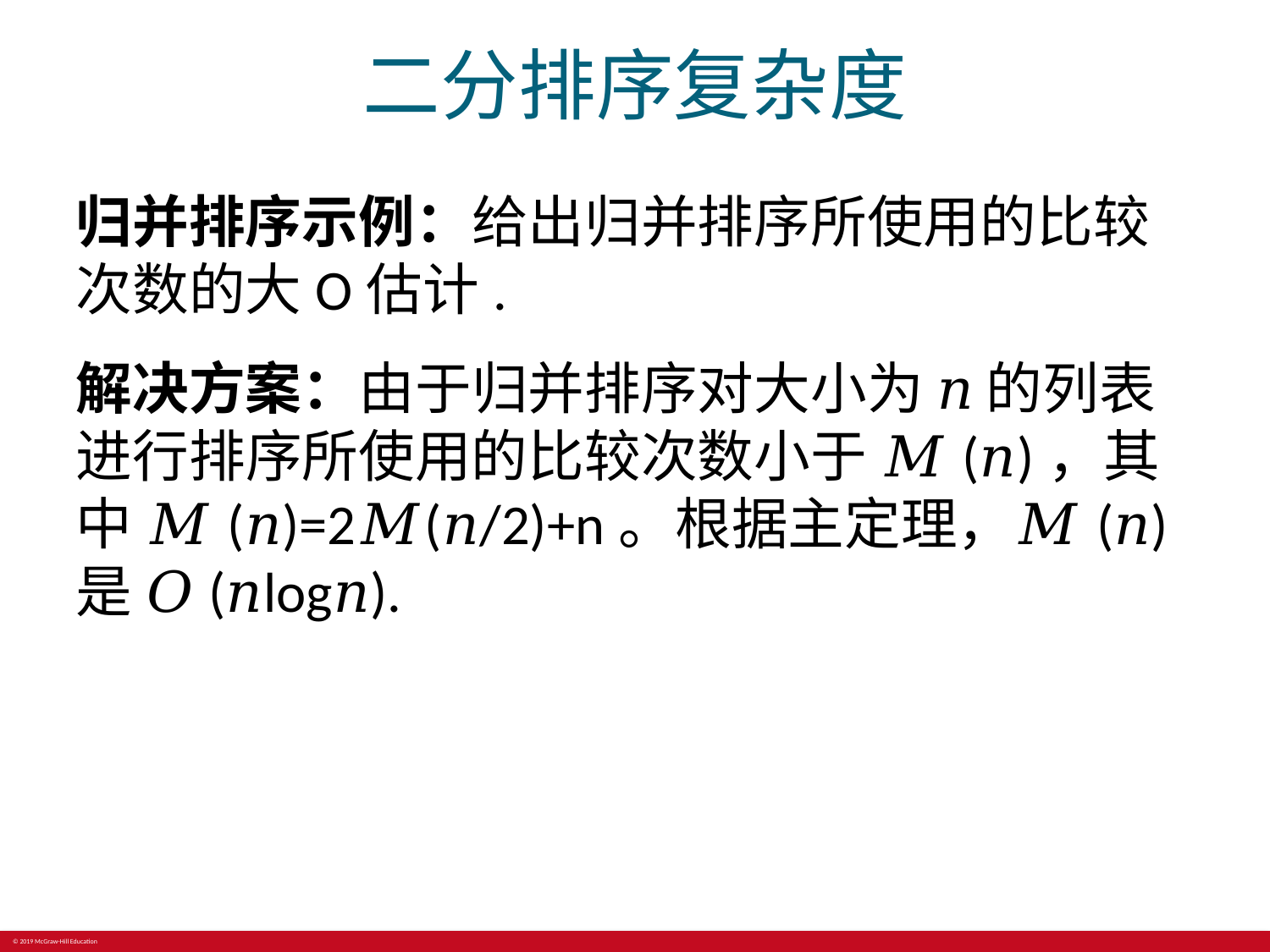

# 二分排序复杂度
归并排序示例：给出归并排序所使用的比较次数的大O估计.
解决方案：由于归并排序对大小为 𝑛 的列表进行排序所使用的比较次数小于 𝑀(𝑛)，其中 𝑀(𝑛)=2𝑀(𝑛/2)+n。根据主定理，𝑀(𝑛) 是 𝑂(𝑛log⁡𝑛).